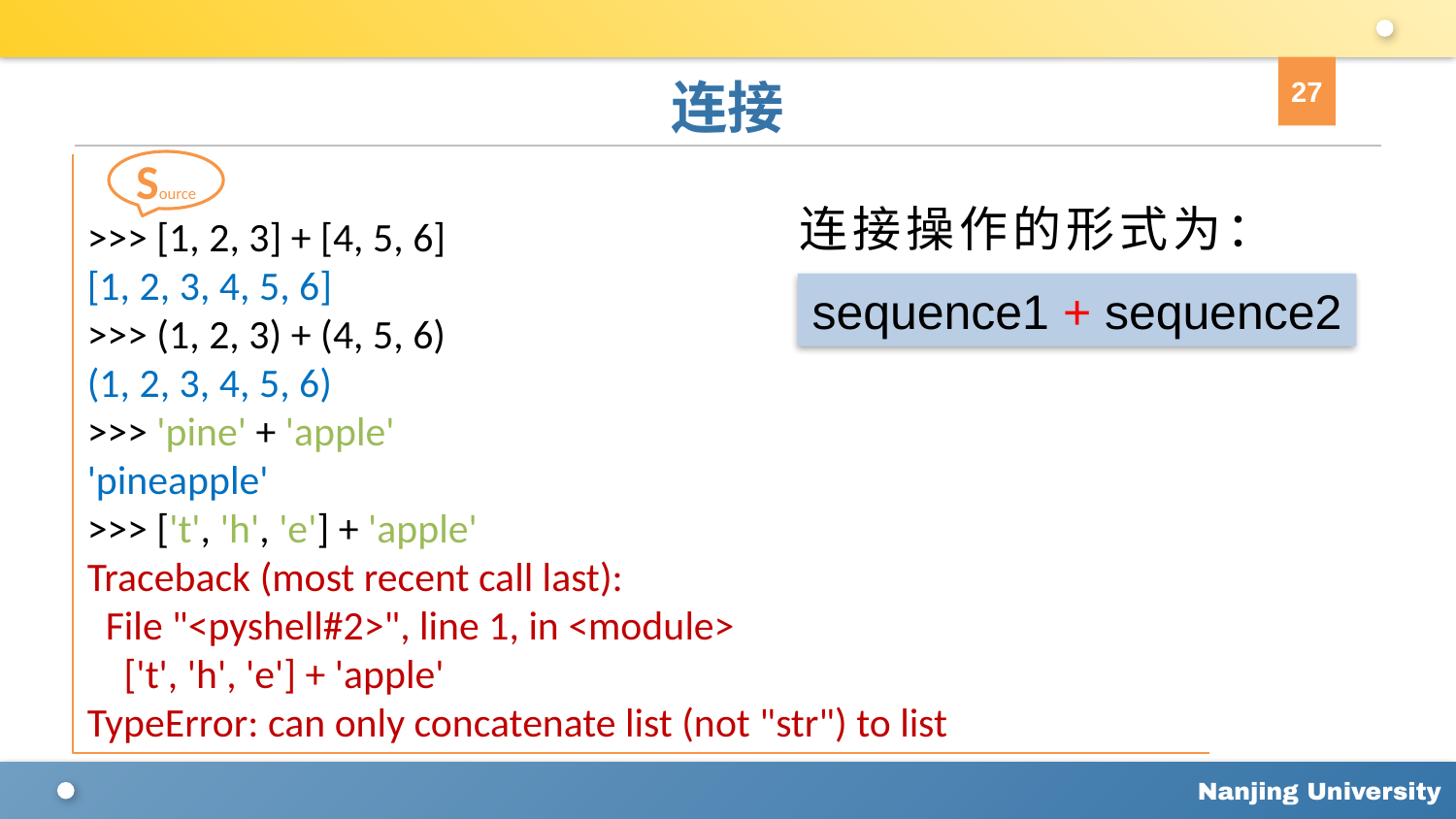

27
# 连接
Source

>>> [1, 2, 3] + [4, 5, 6]
[1, 2, 3, 4, 5, 6]
>>> (1, 2, 3) + (4, 5, 6)
(1, 2, 3, 4, 5, 6)
>>> 'pine' + 'apple'
'pineapple'
>>> ['t', 'h', 'e'] + 'apple'
Traceback (most recent call last):
  File "<pyshell#2>", line 1, in <module>
    ['t', 'h', 'e'] + 'apple'
TypeError: can only concatenate list (not "str") to list
连接操作的形式为：
sequence1 + sequence2